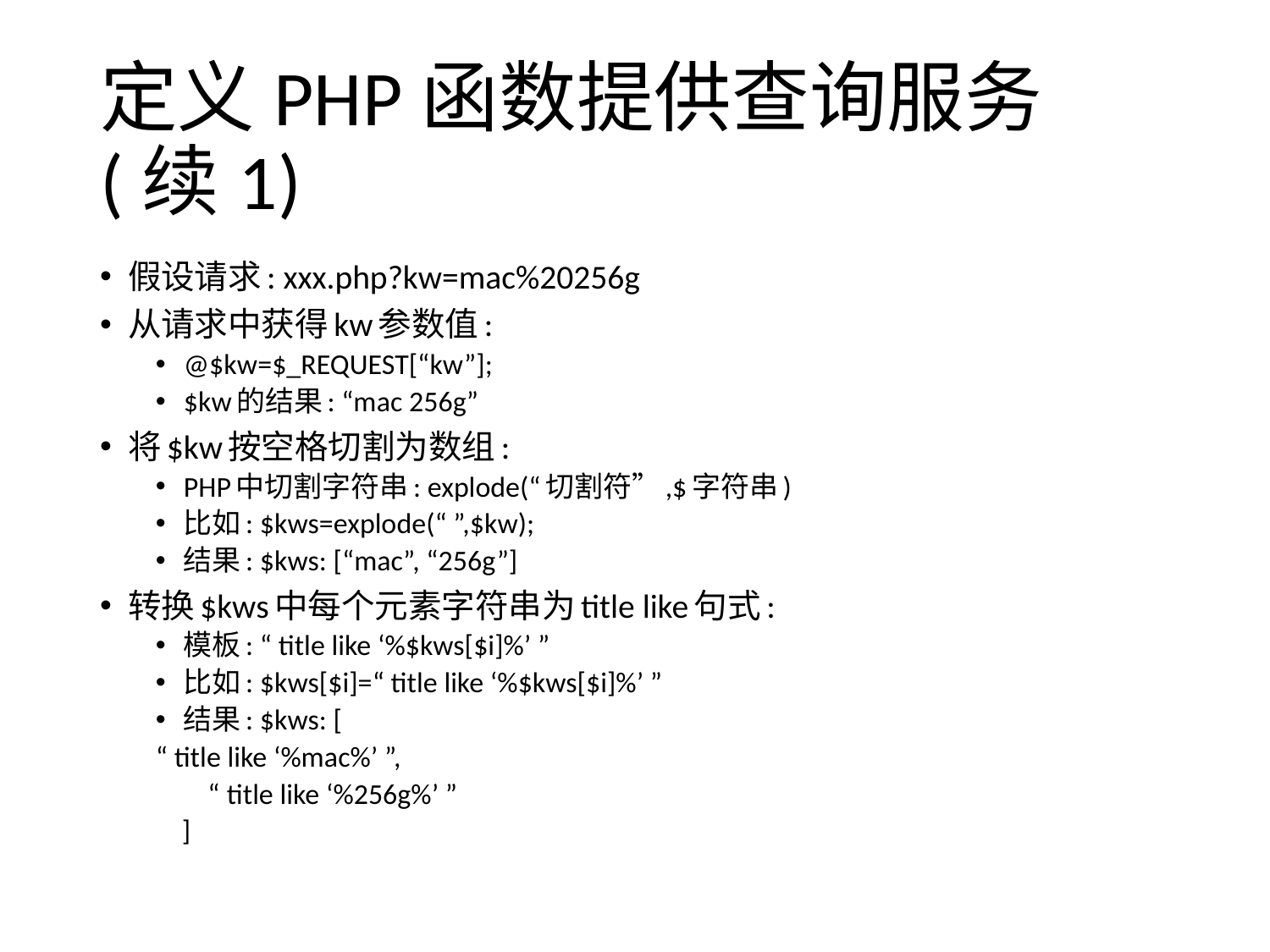

# 定义PHP函数提供查询服务(续1)
假设请求: xxx.php?kw=mac%20256g
从请求中获得kw参数值:
@$kw=$_REQUEST[“kw”];
$kw的结果: “mac 256g”
将$kw按空格切割为数组:
PHP中切割字符串: explode(“切割符”,$字符串)
比如: $kws=explode(“ ”,$kw);
结果: $kws: [“mac”, “256g”]
转换$kws中每个元素字符串为title like句式:
模板: “ title like ‘%$kws[$i]%’ ”
比如: $kws[$i]=“ title like ‘%$kws[$i]%’ ”
结果: $kws: [
	“ title like ‘%mac%’ ”,
        “ title like ‘%256g%’ ”
    ]